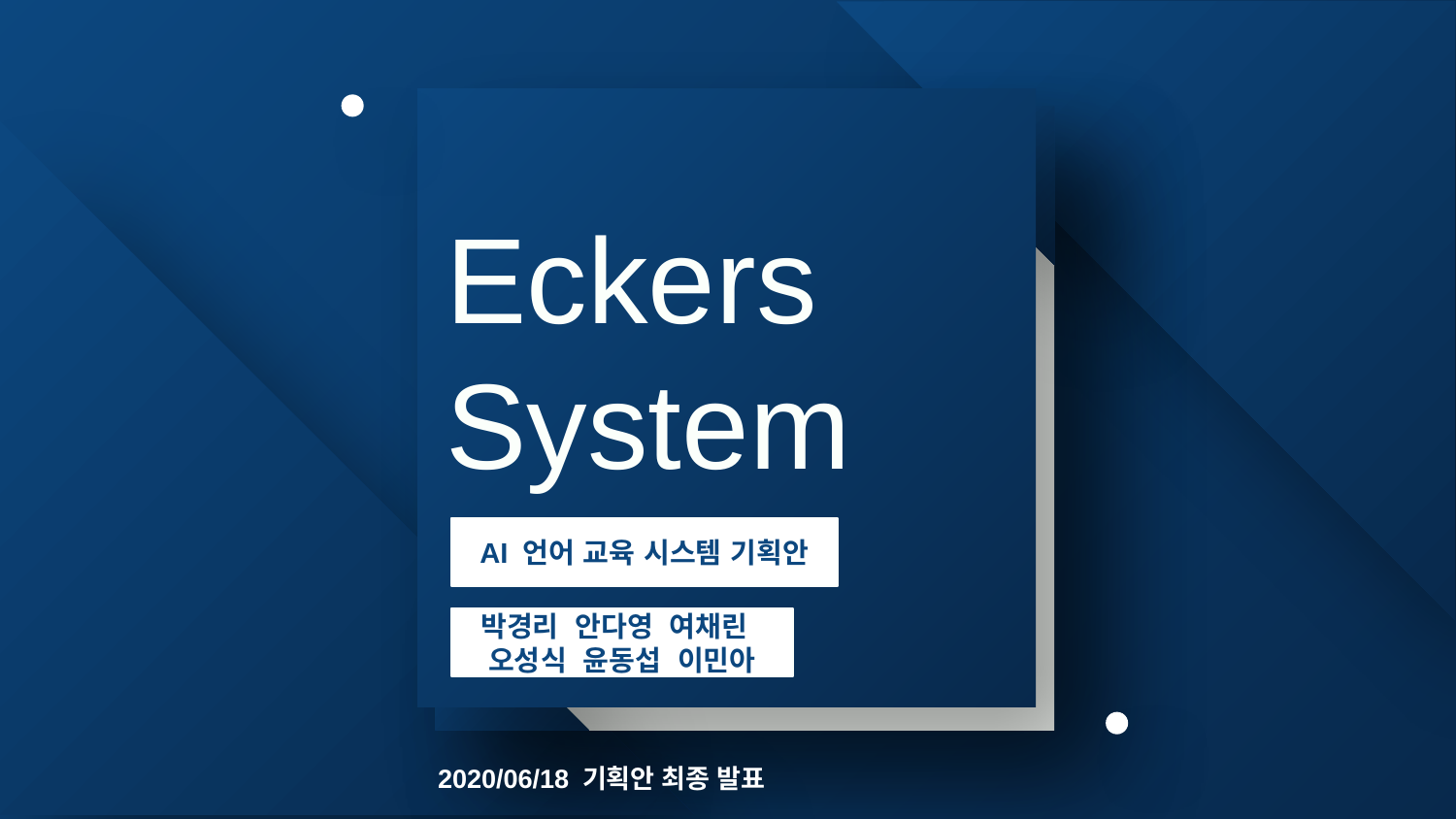

# Eckers System
AI 언어 교육 시스템 기획안
박경리  안다영  여채린
오성식  윤동섭  이민아

2020/06/18 기획안 최종 발표